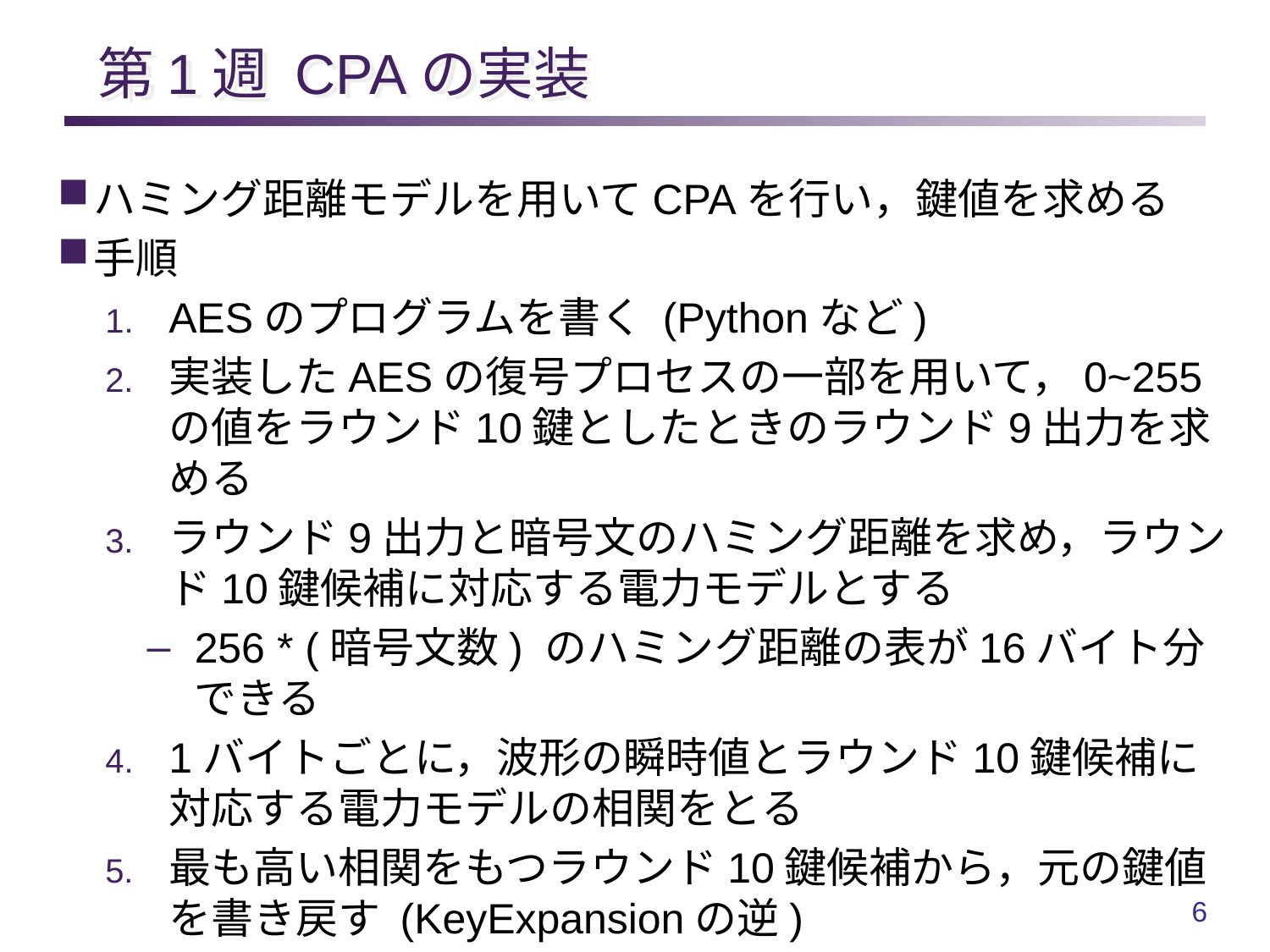

# 第1週 CPAの実装
ハミング距離モデルを用いてCPAを行い，鍵値を求める
手順
AESのプログラムを書く (Pythonなど)
実装したAESの復号プロセスの一部を用いて，0~255の値をラウンド10鍵としたときのラウンド9出力を求める
ラウンド9出力と暗号文のハミング距離を求め，ラウンド10鍵候補に対応する電力モデルとする
256 * (暗号文数) のハミング距離の表が16バイト分できる
1バイトごとに，波形の瞬時値とラウンド10鍵候補に対応する電力モデルの相関をとる
最も高い相関をもつラウンド10鍵候補から，元の鍵値を書き戻す (KeyExpansionの逆)
6